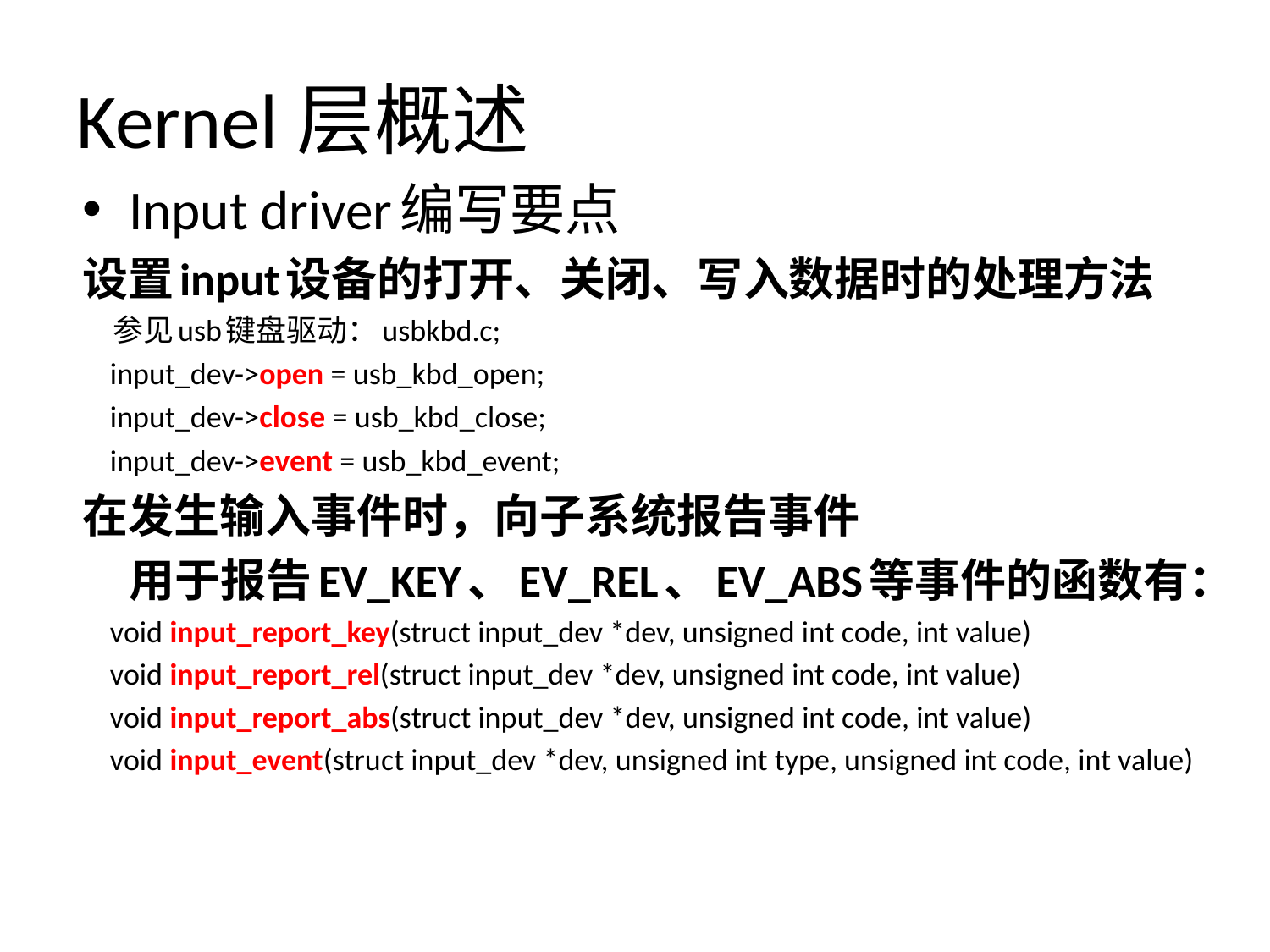

# Kernel层概述
Input driver编写要点
设置input设备的打开、关闭、写入数据时的处理方法
    参见usb键盘驱动：usbkbd.c;
    input_dev->open = usb_kbd_open;
    input_dev->close = usb_kbd_close;
    input_dev->event = usb_kbd_event;
在发生输入事件时，向子系统报告事件
    用于报告EV_KEY、EV_REL、EV_ABS等事件的函数有：
    void input_report_key(struct input_dev *dev, unsigned int code, int value)
    void input_report_rel(struct input_dev *dev, unsigned int code, int value)
    void input_report_abs(struct input_dev *dev, unsigned int code, int value)
    void input_event(struct input_dev *dev, unsigned int type, unsigned int code, int value)